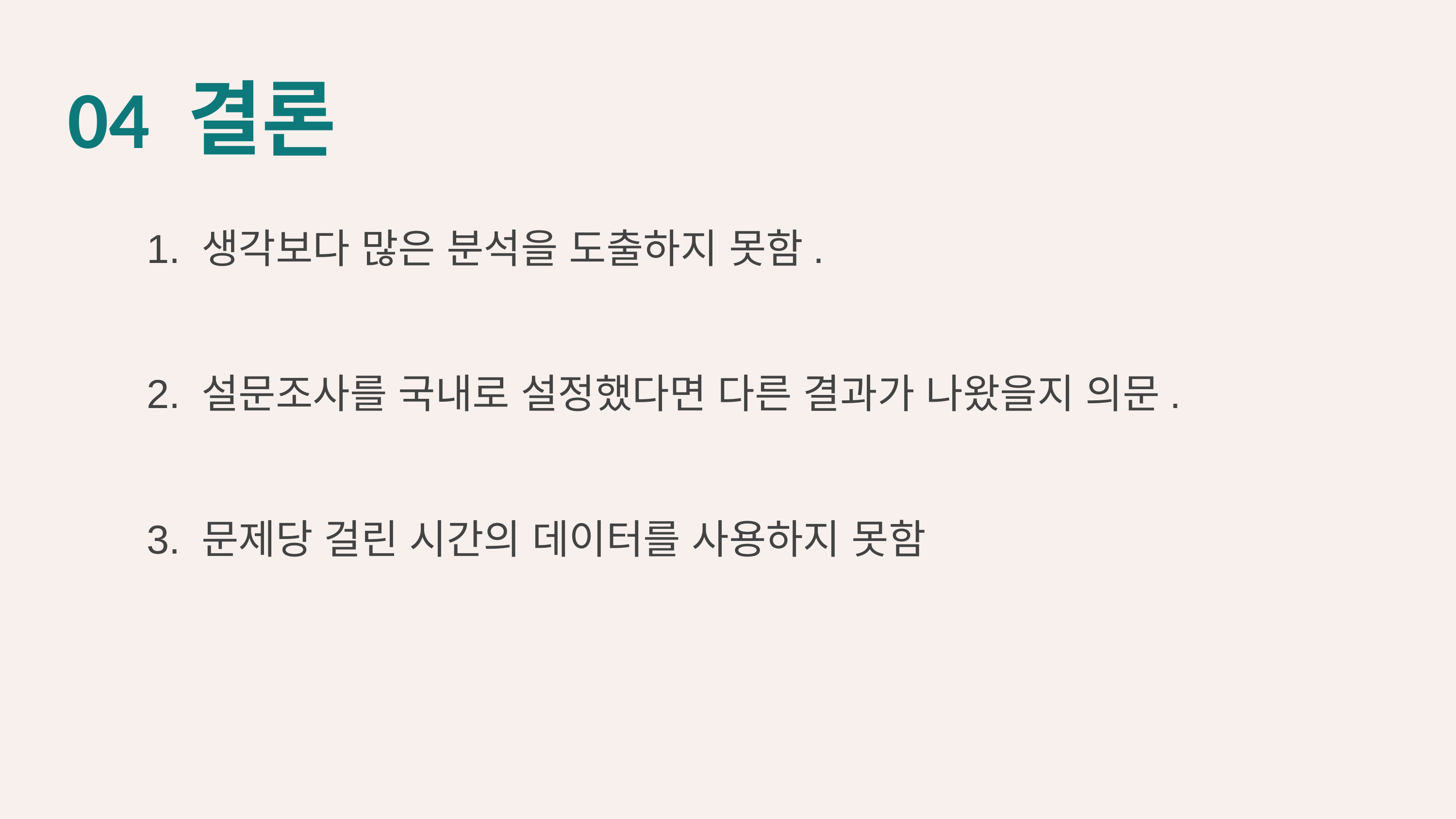

04 결론
1. 생각보다 많은 분석을 도출하지 못함.

2. 설문조사를 국내로 설정했다면 다른 결과가 나왔을지 의문.

3. 문제당 걸린 시간의 데이터를 사용하지 못함